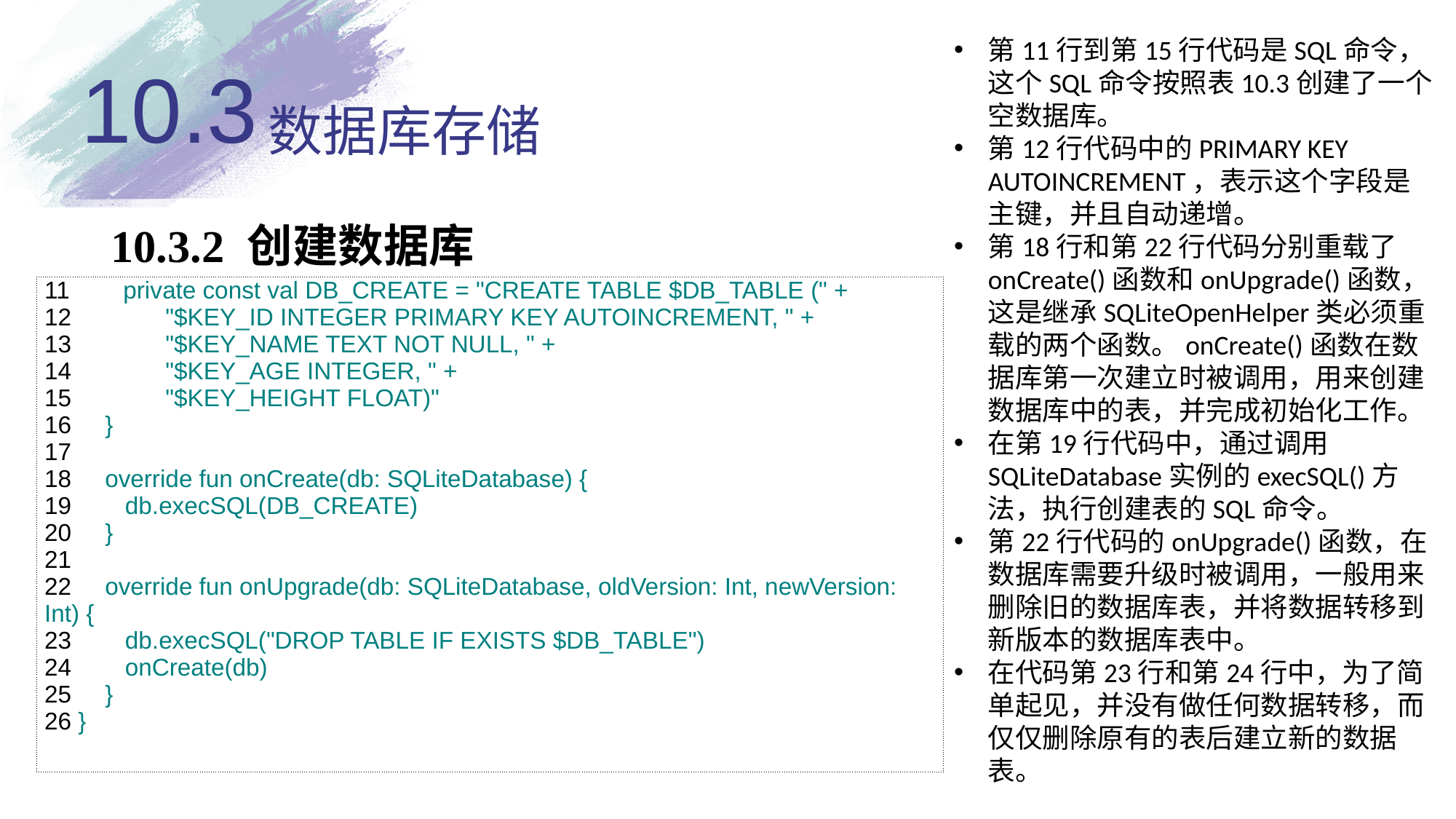

第11行到第15行代码是SQL命令，这个SQL命令按照表10.3创建了一个空数据库。
第12行代码中的PRIMARY KEY AUTOINCREMENT，表示这个字段是主键，并且自动递增。
第18行和第22行代码分别重载了onCreate()函数和onUpgrade()函数，这是继承SQLiteOpenHelper类必须重载的两个函数。onCreate()函数在数据库第一次建立时被调用，用来创建数据库中的表，并完成初始化工作。
在第19行代码中，通过调用SQLiteDatabase实例的execSQL()方法，执行创建表的SQL命令。
第22行代码的onUpgrade()函数，在数据库需要升级时被调用，一般用来删除旧的数据库表，并将数据转移到新版本的数据库表中。
在代码第23行和第24行中，为了简单起见，并没有做任何数据转移，而仅仅删除原有的表后建立新的数据表。
10.3
# 数据库存储
10.3.2 创建数据库

| 11  private const val DB\_CREATE = "CREATE TABLE $DB\_TABLE (" + 12  "$KEY\_ID INTEGER PRIMARY KEY AUTOINCREMENT, " + 13  "$KEY\_NAME TEXT NOT NULL, " + 14  "$KEY\_AGE INTEGER, " + 15  "$KEY\_HEIGHT FLOAT)" 16  } 17  18  override fun onCreate(db: SQLiteDatabase) { 19  db.execSQL(DB\_CREATE) 20  } 21  22  override fun onUpgrade(db: SQLiteDatabase, oldVersion: Int, newVersion: Int) { 23  db.execSQL("DROP TABLE IF EXISTS $DB\_TABLE") 24  onCreate(db) 25  } 26 } |
| --- |